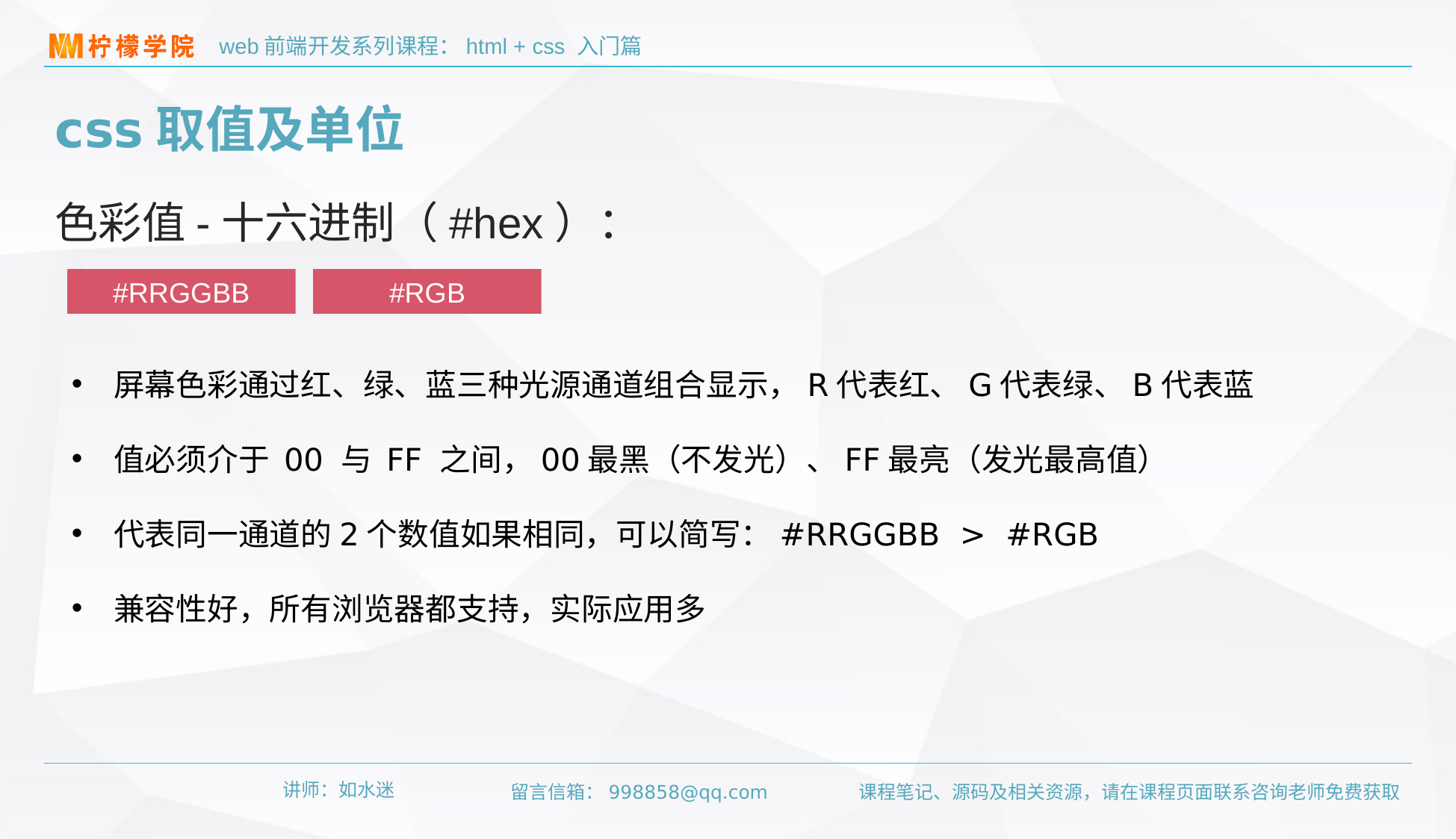

css取值及单位
色彩值-十六进制（#hex）：
#RRGGBB
#RGB
屏幕色彩通过红、绿、蓝三种光源通道组合显示，R代表红、G代表绿、B代表蓝
值必须介于 00 与 FF 之间，00最黑（不发光）、FF最亮（发光最高值）
代表同一通道的2个数值如果相同，可以简写：#RRGGBB  >  #RGB
兼容性好，所有浏览器都支持，实际应用多